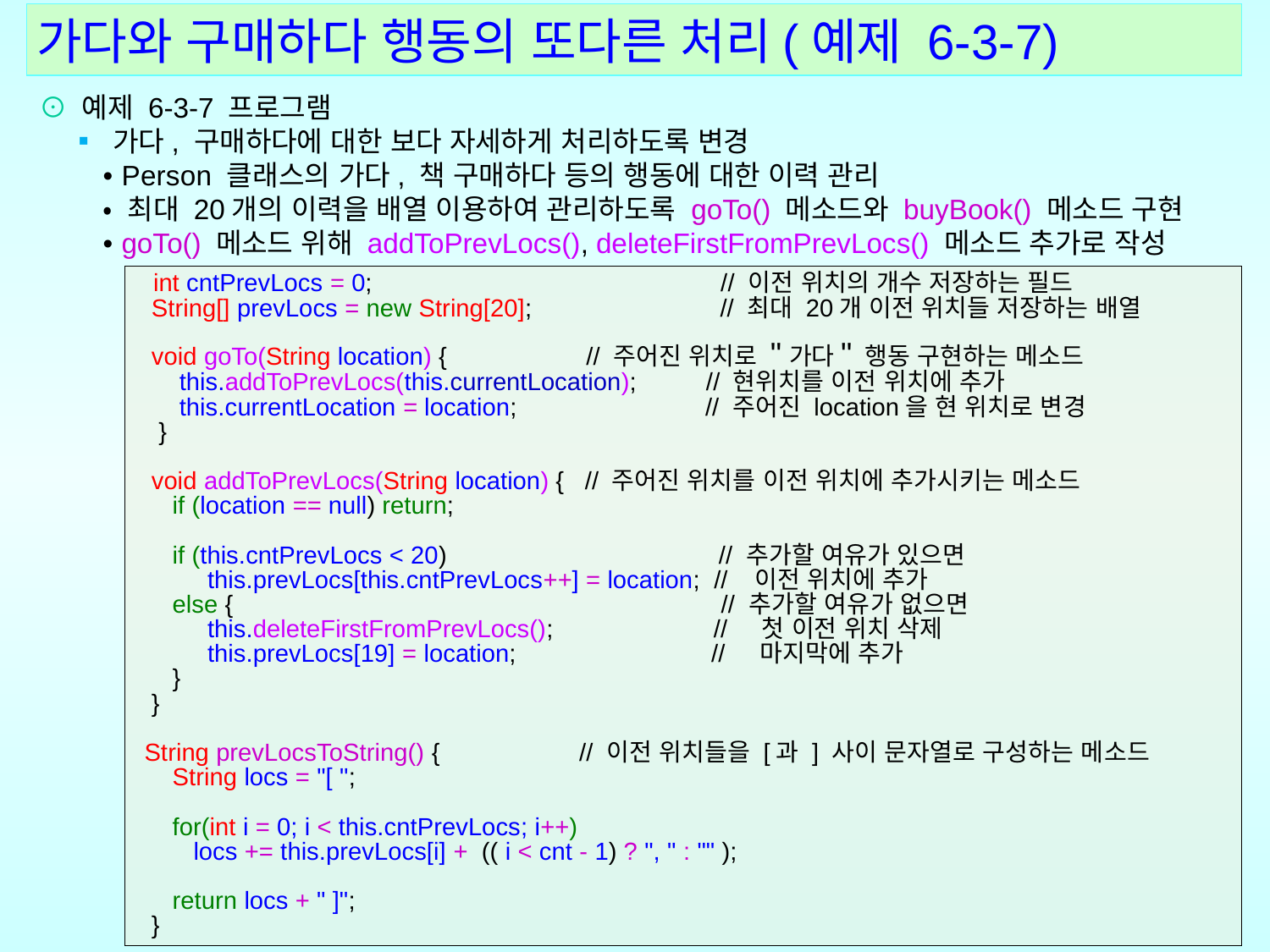

가다와 구매하다 행동의 또다른 처리(예제 6-3-7)
⊙ 예제 6-3-7 프로그램
    ▪ 가다, 구매하다에 대한 보다 자세하게 처리하도록 변경
        • Person 클래스의 가다, 책 구매하다 등의 행동에 대한 이력 관리
        • 최대 20개의 이력을 배열 이용하여 관리하도록 goTo() 메소드와 buyBook() 메소드 구현
        • goTo() 메소드 위해 addToPrevLocs(), deleteFirstFromPrevLocs() 메소드 추가로 작성
  int cntPrevLocs = 0;                                                  // 이전 위치의 개수 저장하는 필드
  String[] prevLocs = new String[20];                           // 최대 20개 이전 위치들 저장하는 배열

  void goTo(String location) {                    // 주어진 위치로 "가다" 행동 구현하는 메소드
      this.addToPrevLocs(this.currentLocation);          // 현위치를 이전 위치에 추가
      this.currentLocation = location;                           // 주어진 location을 현 위치로 변경
   }

  void addToPrevLocs(String location) {   // 주어진 위치를 이전 위치에 추가시키는 메소드
     if (location == null) return;

     if (this.cntPrevLocs < 20)                                       // 추가할 여유가 있으면
          this.prevLocs[this.cntPrevLocs++] = location;  //   이전 위치에 추가
     else {                                                                      // 추가할 여유가 없으면
          this.deleteFirstFromPrevLocs();                       //    첫 이전 위치 삭제
          this.prevLocs[19] = location;                            //    마지막에 추가
     }
  }

 String prevLocsToString() {                    // 이전 위치들을 [과 ] 사이 문자열로 구성하는 메소드
     String locs = "[ ";

     for(int i = 0; i < this.cntPrevLocs; i++)
        locs += this.prevLocs[i] +  (( i < cnt - 1) ? ", " : "" );

     return locs + " ]";
  }